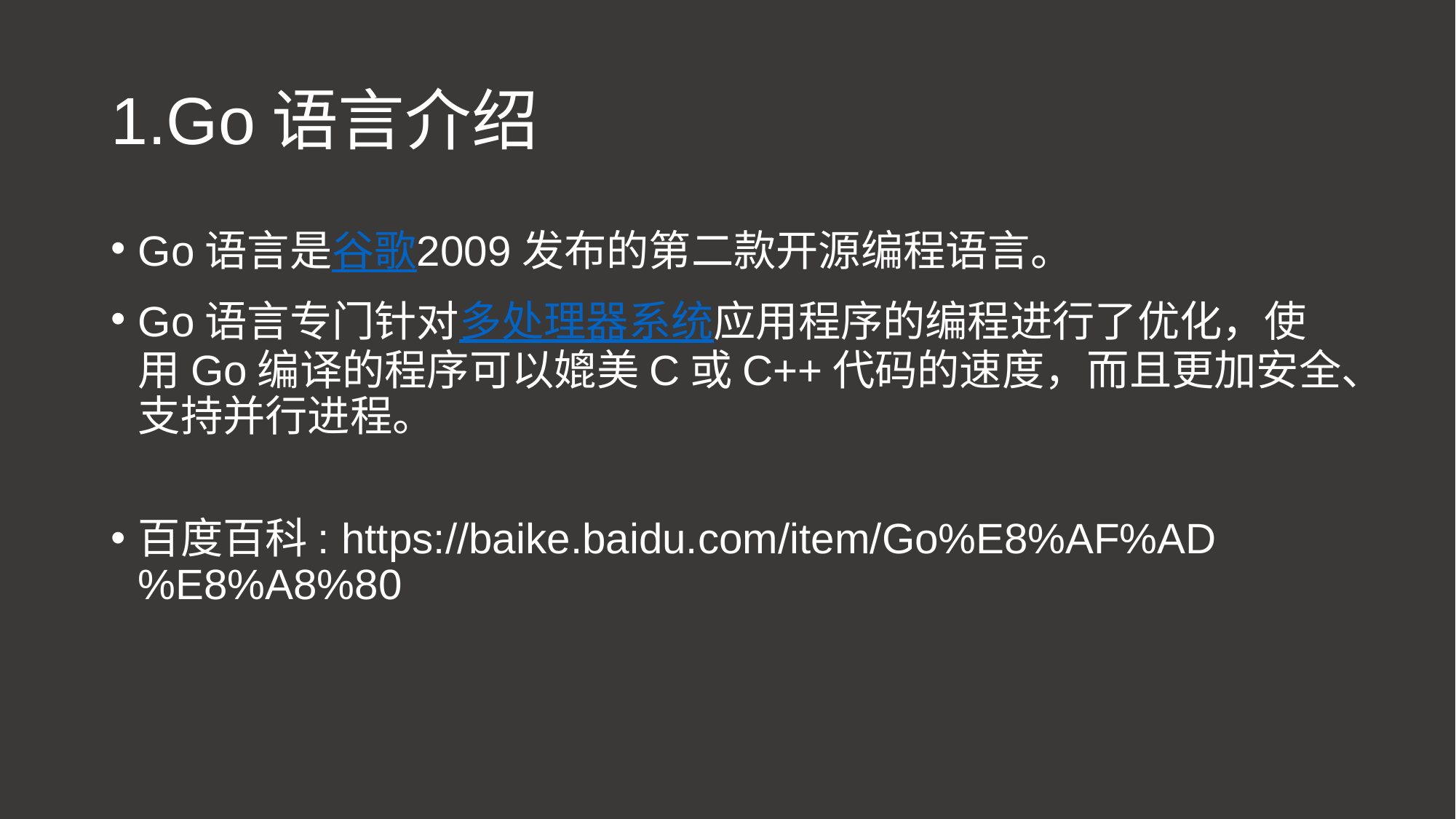

# 1.Go语言介绍
Go语言是谷歌2009发布的第二款开源编程语言。
Go语言专门针对多处理器系统应用程序的编程进行了优化，使用Go编译的程序可以媲美C或C++代码的速度，而且更加安全、支持并行进程。

百度百科: https://baike.baidu.com/item/Go%E8%AF%AD%E8%A8%80